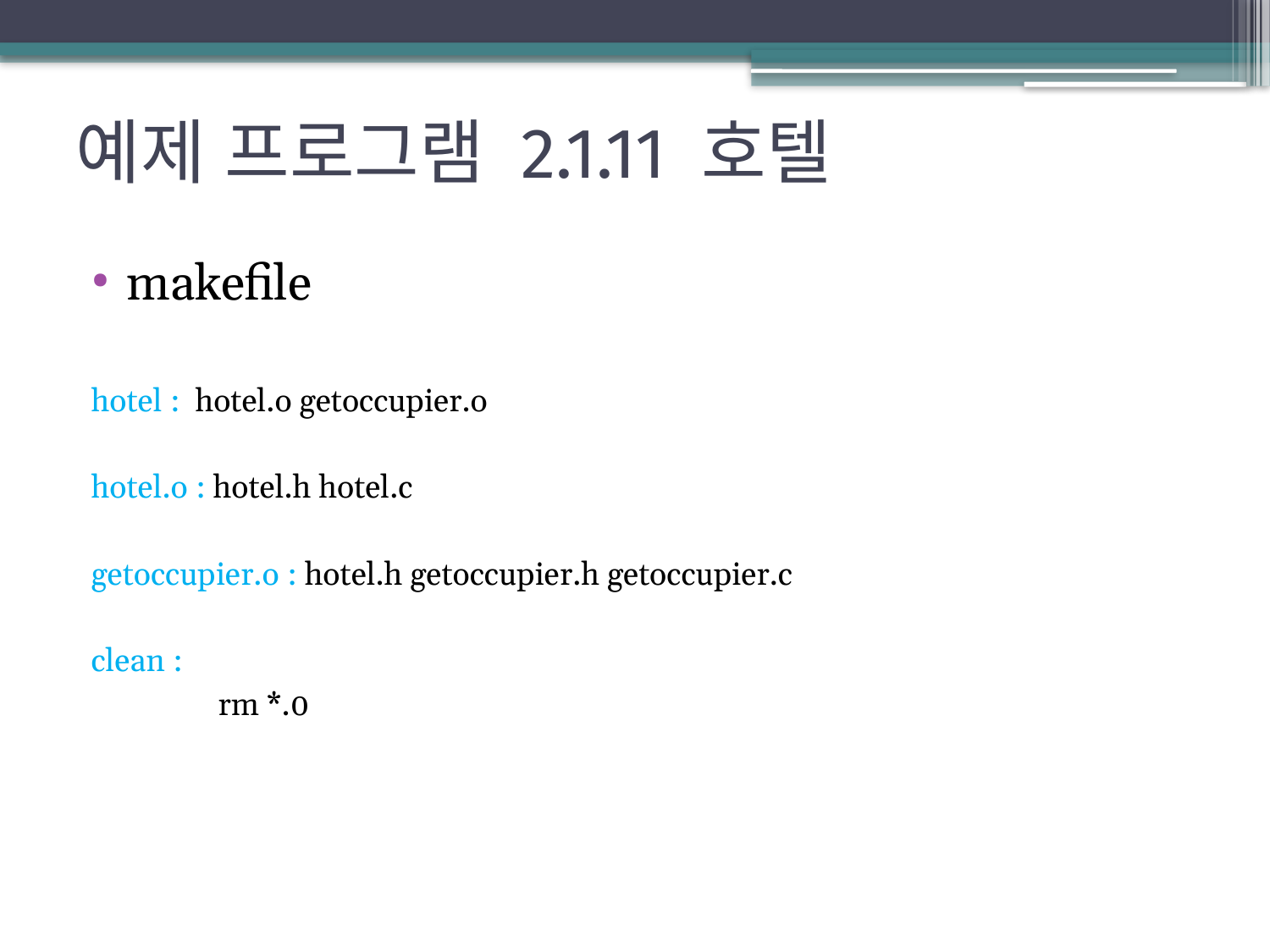

# 예제 프로그램 2.1.11 호텔
makefile

hotel :  hotel.o getoccupier.o

hotel.o : hotel.h hotel.c

getoccupier.o : hotel.h getoccupier.h getoccupier.c

clean :
	rm *.0